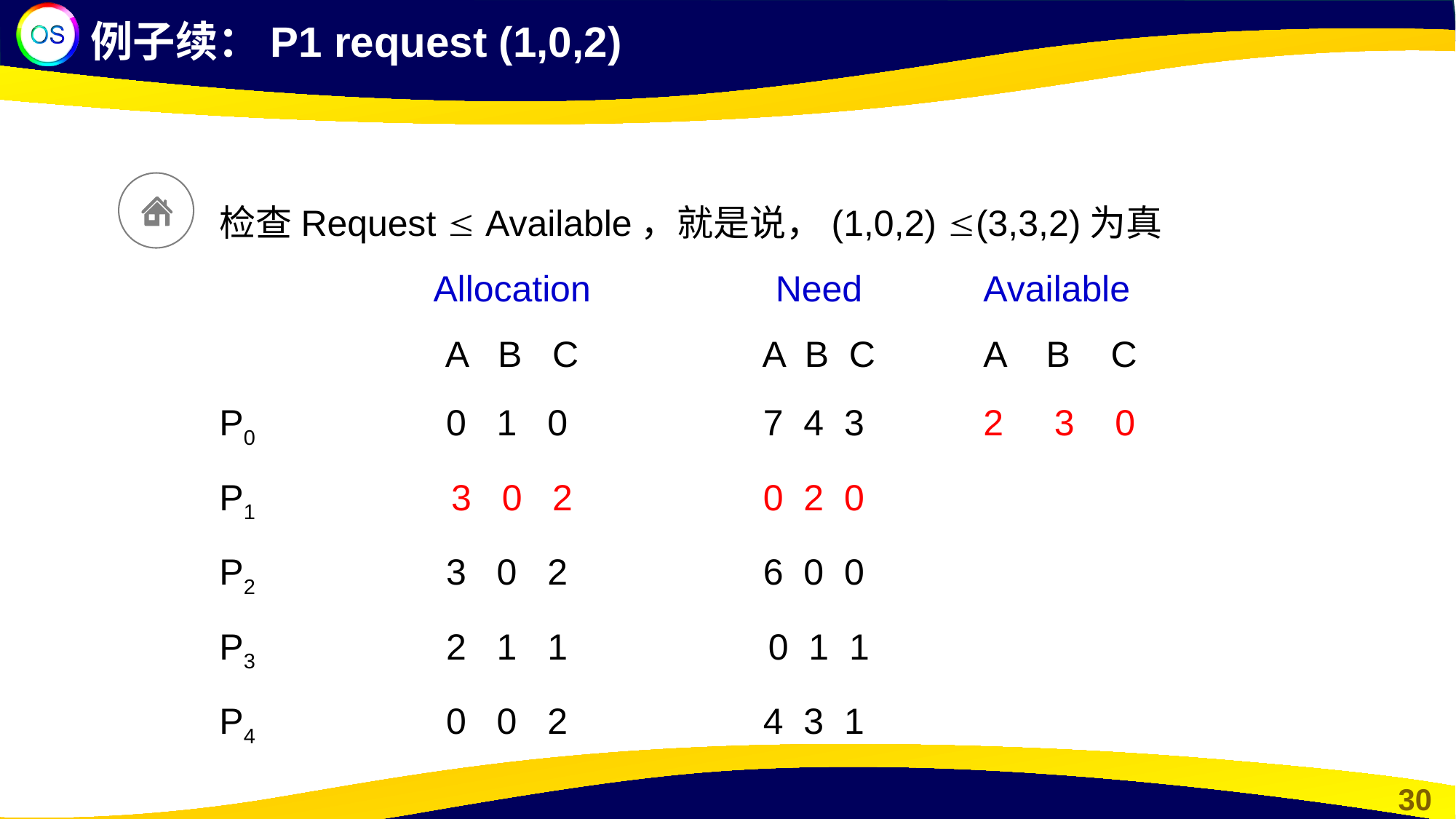

例子续：P1 request (1,0,2)

检查Request ≤ Available，就是说，(1,0,2) ≤(3,3,2)为真
		Allocation		Need		Available
		A   B   C		A  B  C	A    B    C
P0		0   1   0 		7  4  3 	2     3    0
P1		3   0   2		0  2  0
P2		3   0   2 		6  0  0
P3		2   1   1 		0  1  1
P4		0   0   2 		4  3  1